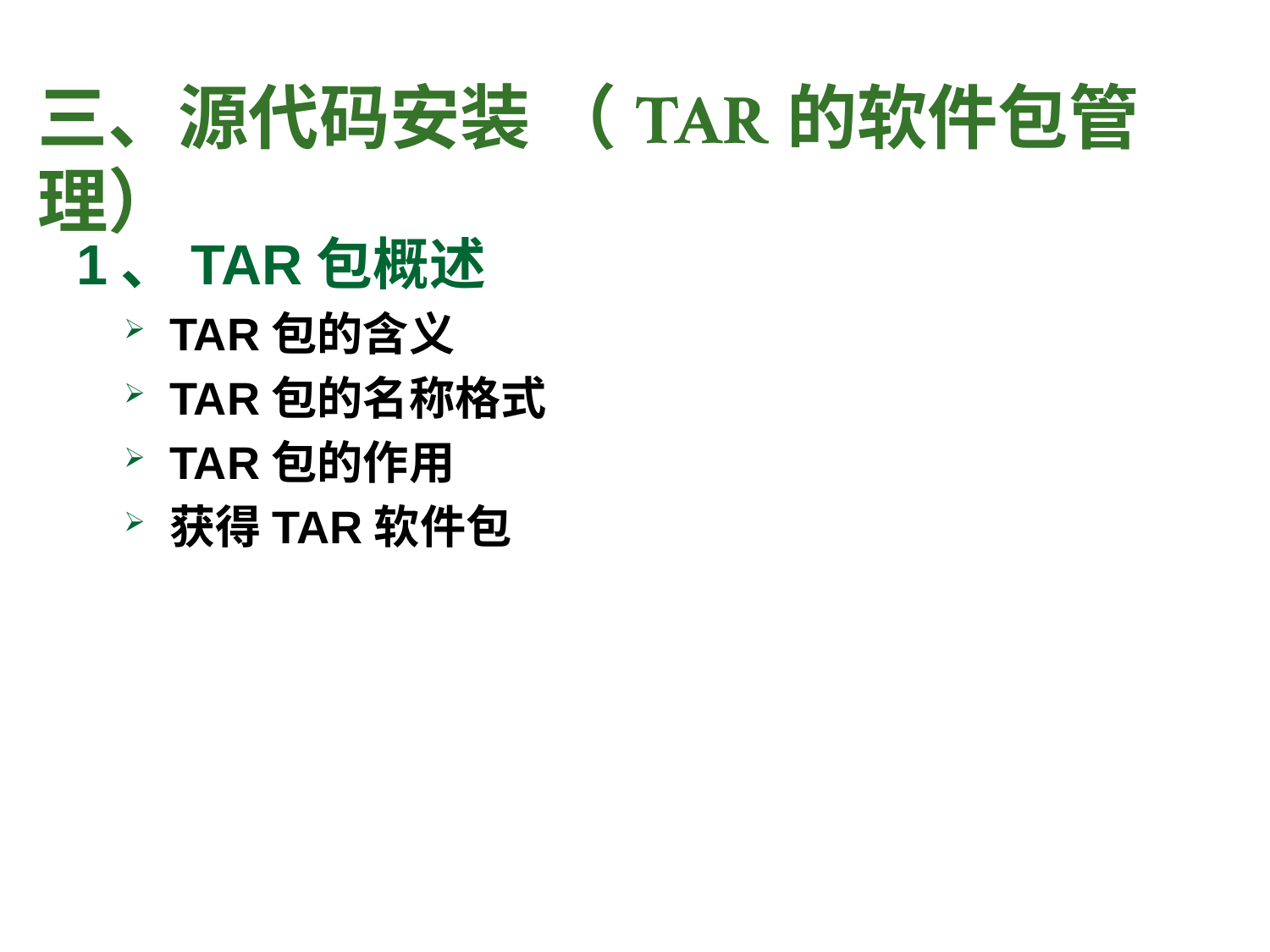

# 三、源代码安装 （TAR的软件包管理）
1、TAR包概述
TAR包的含义
TAR包的名称格式
TAR包的作用
获得TAR软件包